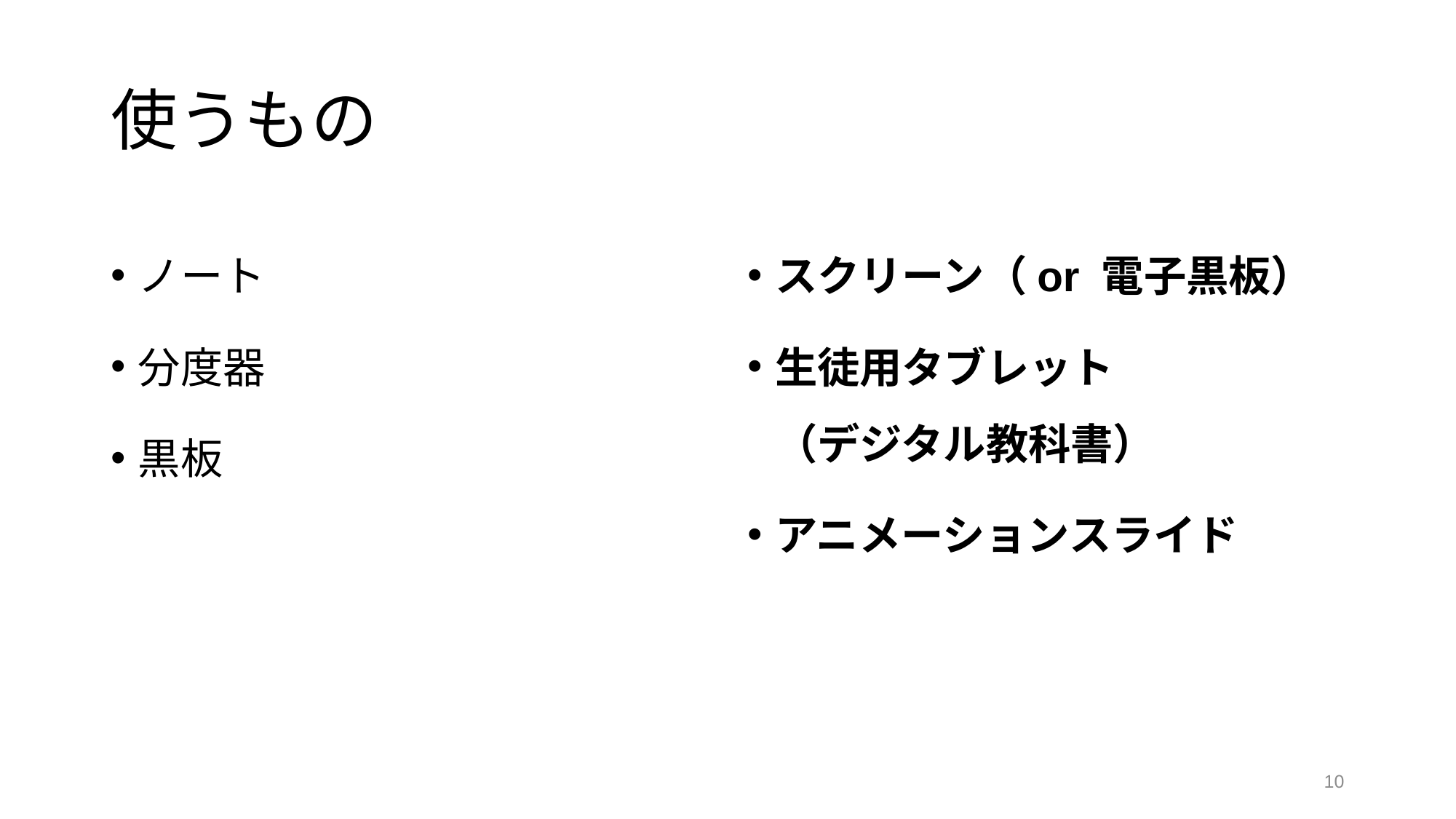

# 使うもの
ノート
分度器
黒板

スクリーン（or 電子黒板）
生徒用タブレット
（デジタル教科書）
アニメーションスライド

10